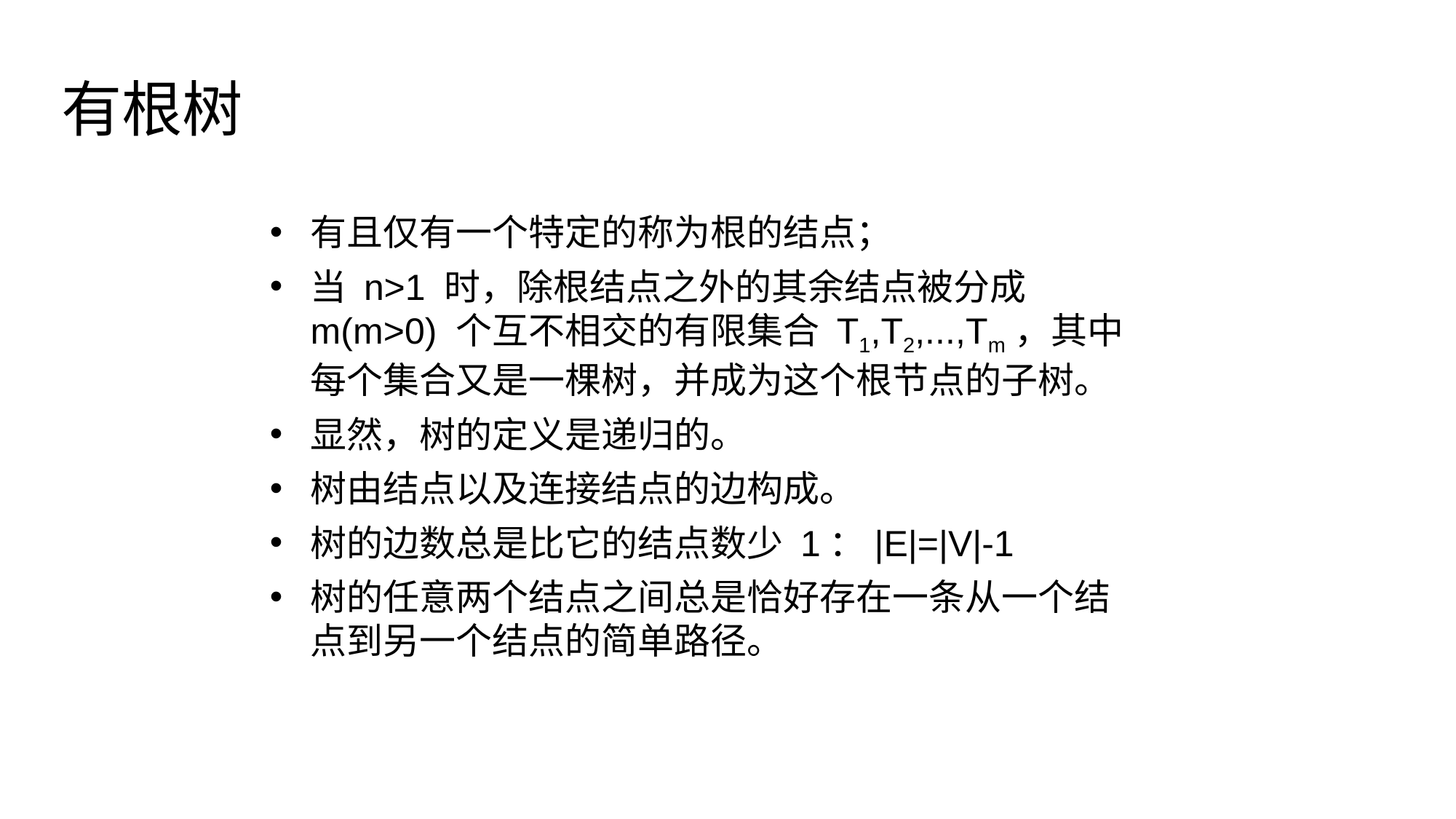

有根树
有且仅有一个特定的称为根的结点；
当 n>1 时，除根结点之外的其余结点被分成 m(m>0) 个互不相交的有限集合 T1,T2,...,Tm，其中每个集合又是一棵树，并成为这个根节点的子树。
显然，树的定义是递归的。
树由结点以及连接结点的边构成。
树的边数总是比它的结点数少 1：|E|=|V|-1
树的任意两个结点之间总是恰好存在一条从一个结点到另一个结点的简单路径。